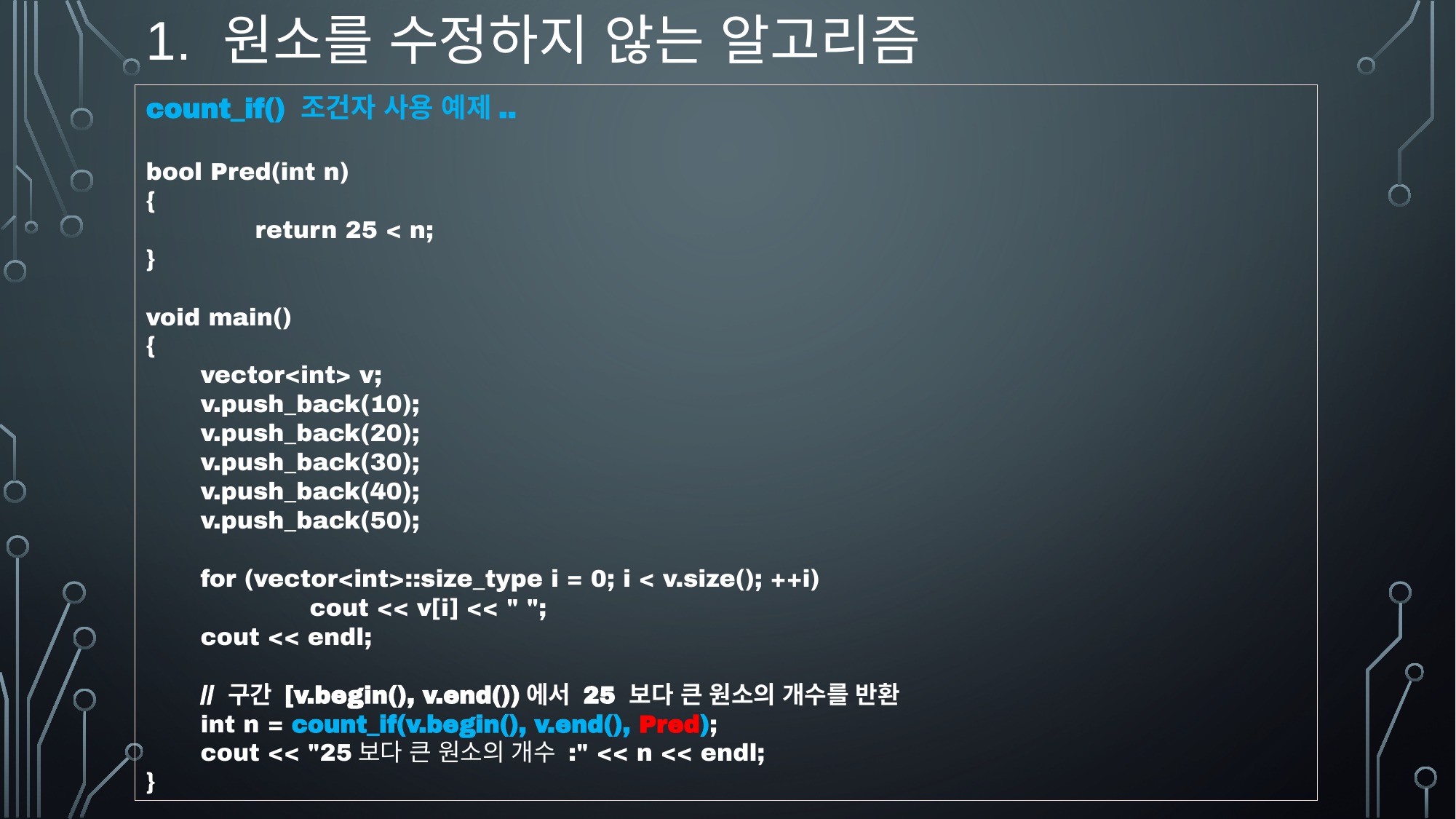

# 1. 원소를 수정하지 않는 알고리즘
count_if() 조건자 사용 예제..

bool Pred(int n)
{
	return 25 < n;
}

void main()
{
vector<int> v;
v.push_back(10);
v.push_back(20);
v.push_back(30);
v.push_back(40);
v.push_back(50);

for (vector<int>::size_type i = 0; i < v.size(); ++i)
	cout << v[i] << " ";
cout << endl;

// 구간 [v.begin(), v.end())에서 25 보다 큰 원소의 개수를 반환
int n = count_if(v.begin(), v.end(), Pred);
cout << "25보다 큰 원소의 개수 :" << n << endl;
}